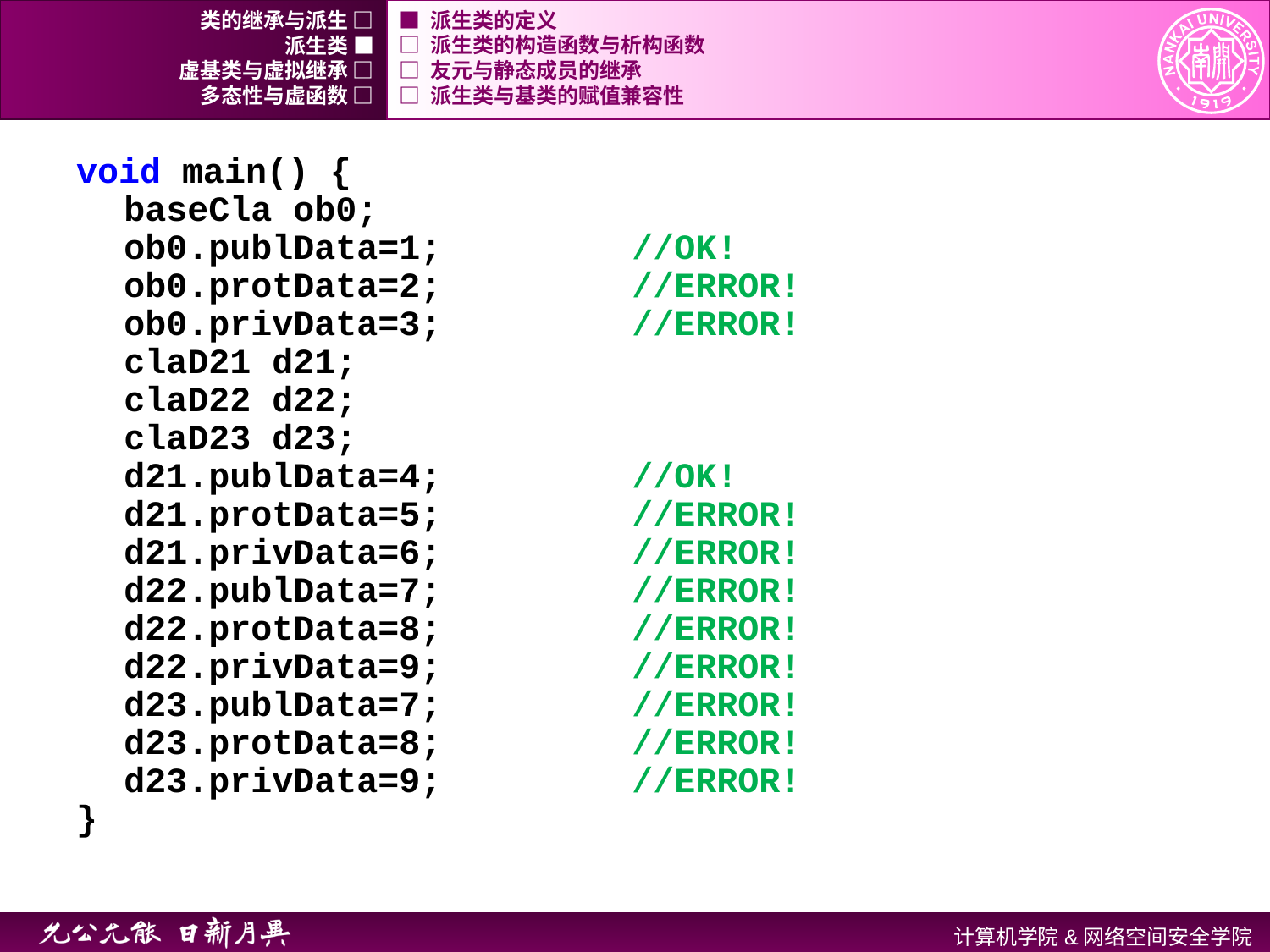

类的继承与派生 □
■ 派生类的定义
派生类 ■
□ 派生类的构造函数与析构函数
虚基类与虚拟继承 □
□ 友元与静态成员的继承
多态性与虚函数 □
□ 派生类与基类的赋值兼容性
void main() {
	baseCla ob0;
	ob0.publData=1;   	//OK!
	ob0.protData=2;   	//ERROR!
	ob0.privData=3;   	//ERROR!
	claD21 d21;
	claD22 d22;
	claD23 d23;
	d21.publData=4;    	//OK!
	d21.protData=5;   	//ERROR!
	d21.privData=6;   	//ERROR!
	d22.publData=7;    	//ERROR!
	d22.protData=8;   	//ERROR!
	d22.privData=9;   	//ERROR!
	d23.publData=7;    	//ERROR!
	d23.protData=8;   	//ERROR!
	d23.privData=9;   	//ERROR!
}